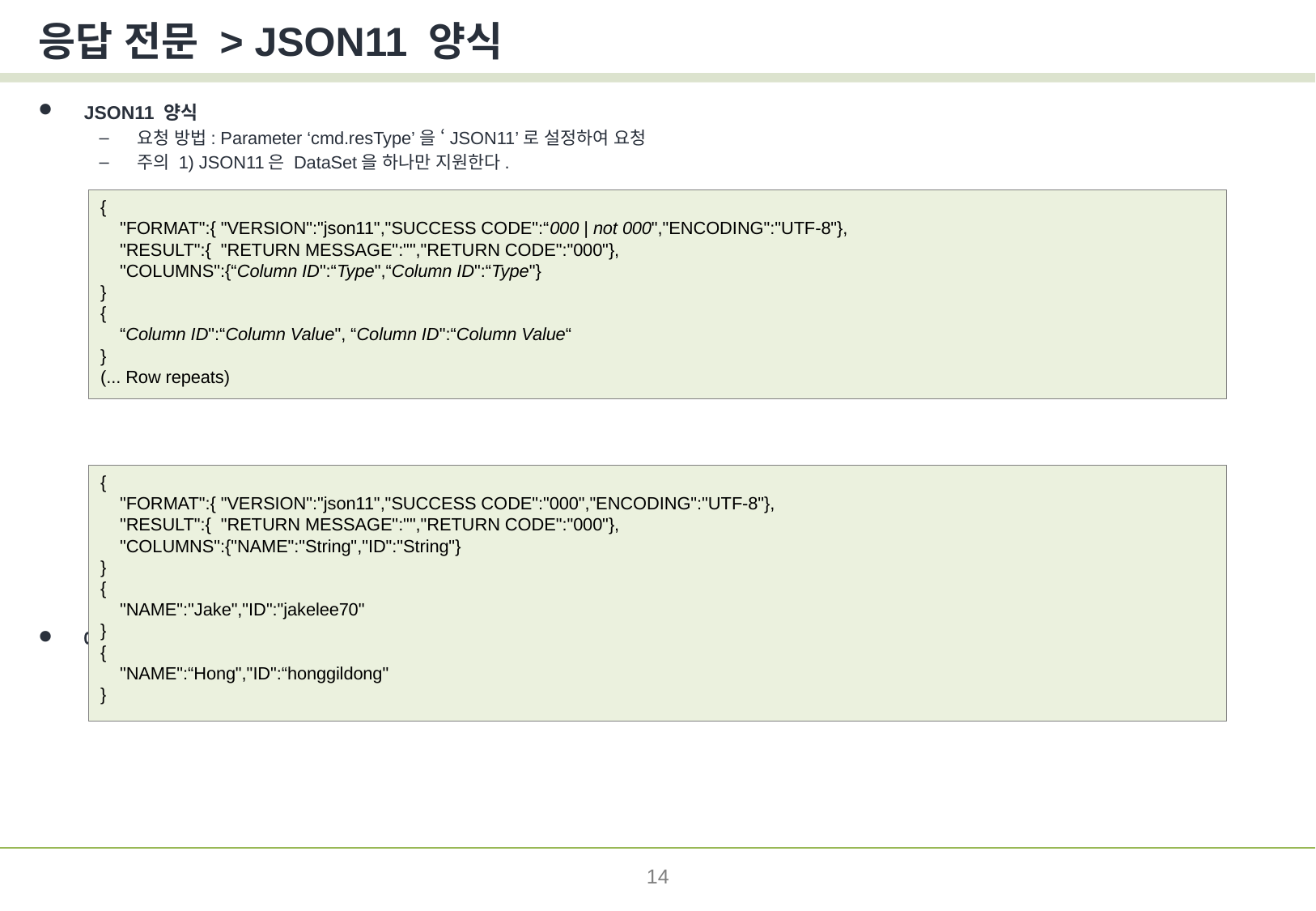

# 응답 전문 > JSON11 양식
JSON11 양식
요청 방법: Parameter ‘cmd.resType’을 ‘JSON11’로 설정하여 요청
주의 1) JSON11은 DataSet을 하나만 지원한다.

예제

{
    "FORMAT":{ "VERSION":"json11","SUCCESS CODE":“000 | not 000","ENCODING":"UTF-8"},
    "RESULT":{  "RETURN MESSAGE":"","RETURN CODE":"000"},
    "COLUMNS":{“Column ID":“Type",“Column ID":“Type"}
}
{
    “Column ID":“Column Value", “Column ID":“Column Value“
}
(... Row repeats)

{
    "FORMAT":{ "VERSION":"json11","SUCCESS CODE":"000","ENCODING":"UTF-8"},
    "RESULT":{  "RETURN MESSAGE":"","RETURN CODE":"000"},
    "COLUMNS":{"NAME":"String","ID":"String"}
}
{
    "NAME":"Jake","ID":"jakelee70"
}
{
    "NAME":“Hong","ID":“honggildong"
}

14